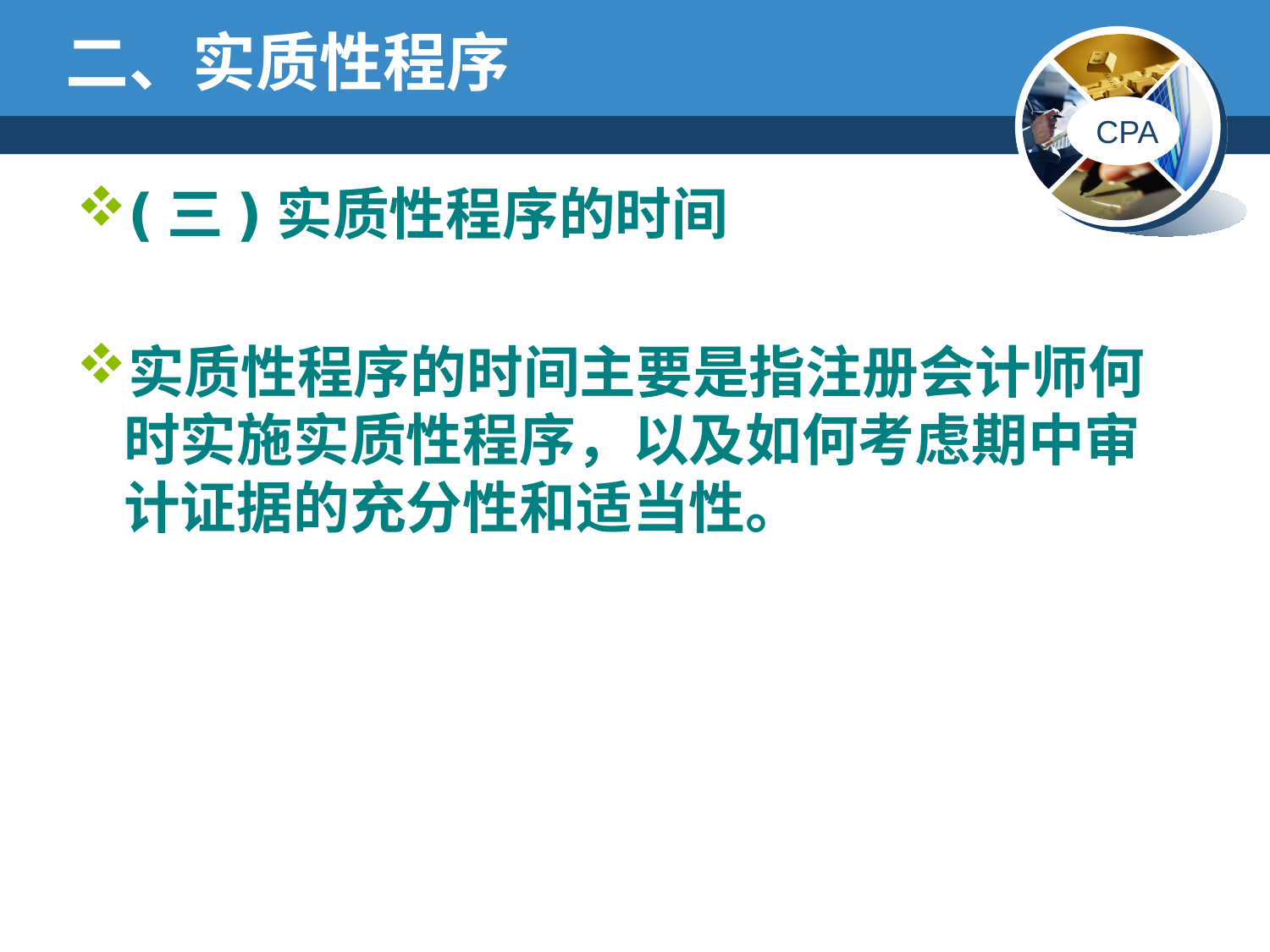

# 二、实质性程序
(三)实质性程序的时间

实质性程序的时间主要是指注册会计师何时实施实质性程序，以及如何考虑期中审计证据的充分性和适当性。